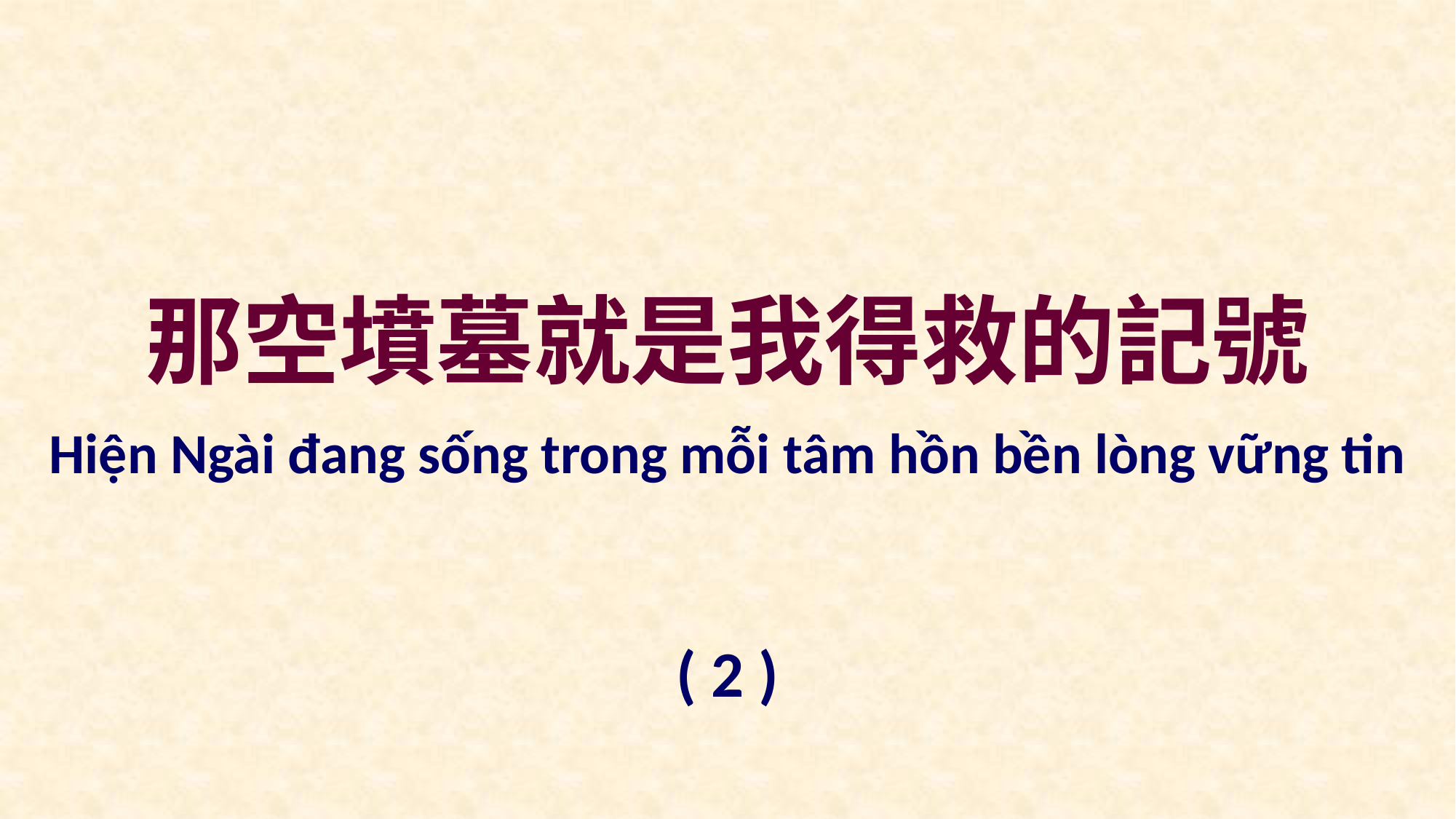

那空墳墓就是我得救的記號
Hiện Ngài đang sống trong mỗi tâm hồn bền lòng vững tin
( 2 )